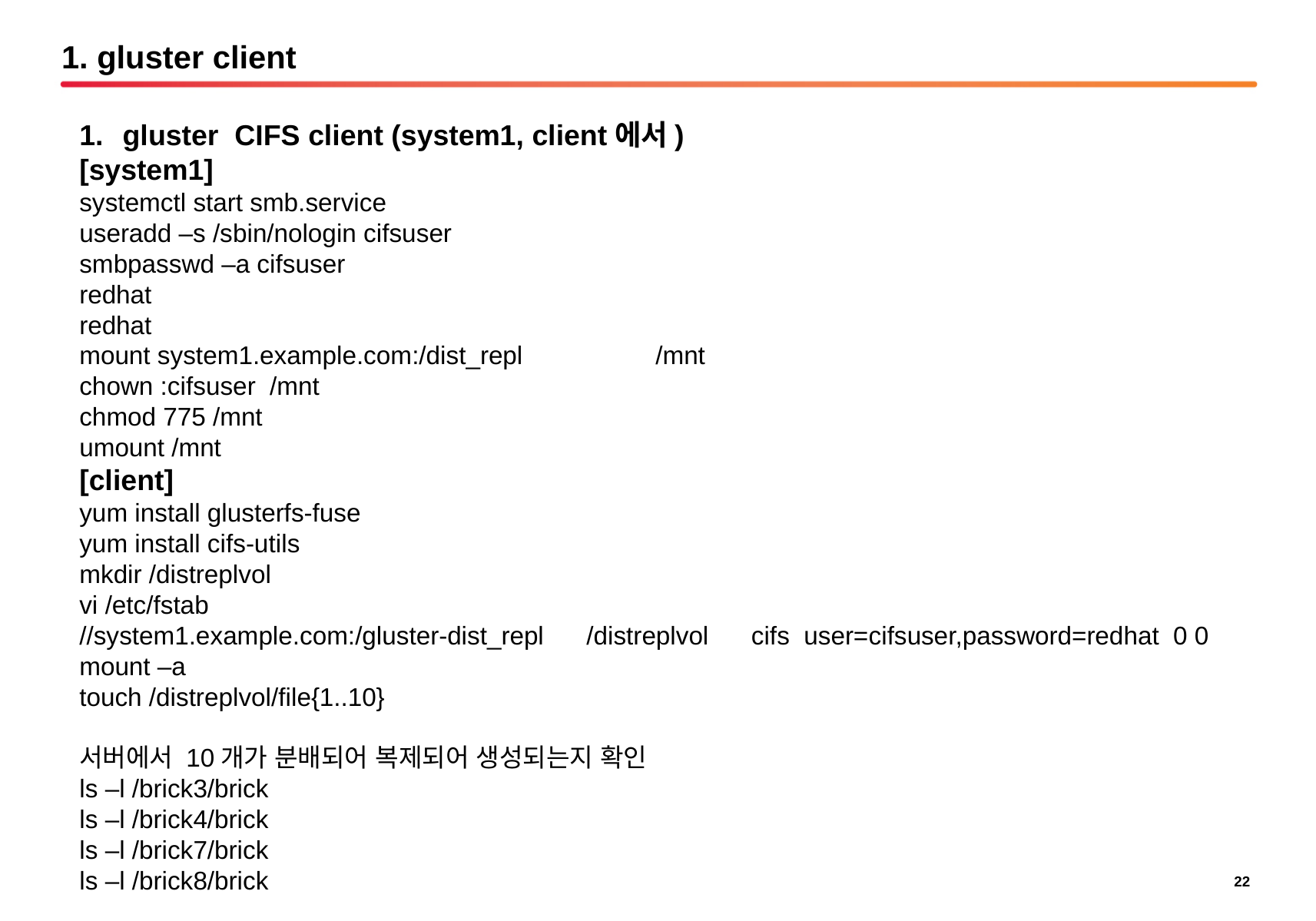

# 1. gluster client
gluster  CIFS client (system1, client에서)
[system1]
systemctl start smb.service
useradd –s /sbin/nologin cifsuser
smbpasswd –a cifsuser
redhat
redhat
mount system1.example.com:/dist_repl		/mnt
chown :cifsuser  /mnt
chmod 775 /mnt
umount /mnt
[client]
yum install glusterfs-fuse
yum install cifs-utils
mkdir /distreplvol
vi /etc/fstab
//system1.example.com:/gluster-dist_repl      /distreplvol      cifs  user=cifsuser,password=redhat  0 0
mount –a
touch /distreplvol/file{1..10}

서버에서 10개가 분배되어 복제되어 생성되는지 확인
ls –l /brick3/brick
ls –l /brick4/brick
ls –l /brick7/brick
ls –l /brick8/brick